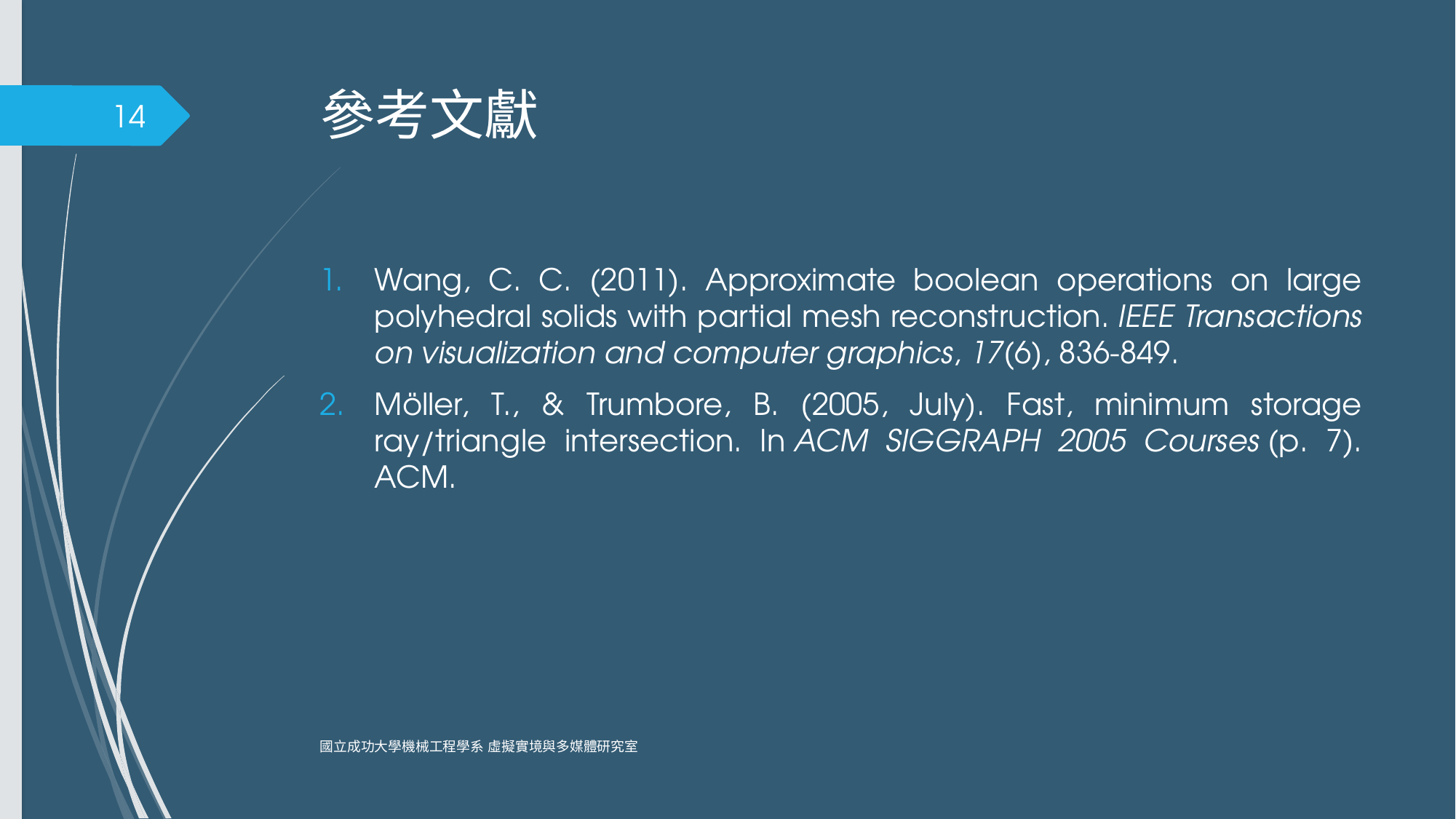

# 參考文獻
14
Wang, C. C. (2011). Approximate boolean operations on large polyhedral solids with partial mesh reconstruction. IEEE Transactions on visualization and computer graphics, 17(6), 836-849.
Möller, T., & Trumbore, B. (2005, July). Fast, minimum storage ray/triangle intersection. In ACM SIGGRAPH 2005 Courses (p. 7). ACM.
國立成功大學機械工程學系 虛擬實境與多媒體研究室